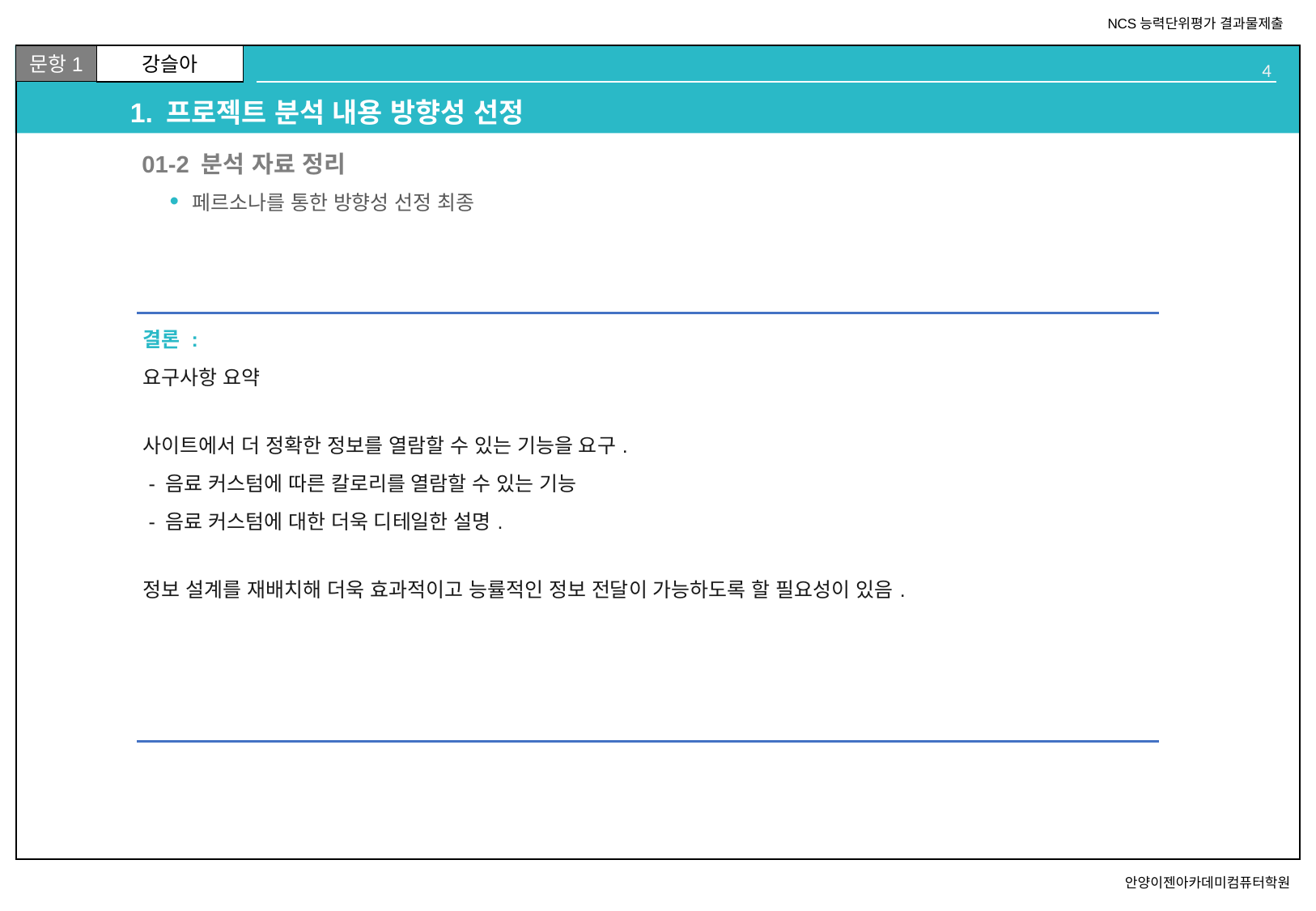

# 1. 프로젝트 분석 내용 방향성 선정
02
01-2 분석 자료 정리
페르소나를 통한 방향성 선정 최종
| 결론 : 요구사항 요약 사이트에서 더 정확한 정보를 열람할 수 있는 기능을 요구. - 음료 커스텀에 따른 칼로리를 열람할 수 있는 기능 - 음료 커스텀에 대한 더욱 디테일한 설명. 정보 설계를 재배치해 더욱 효과적이고 능률적인 정보 전달이 가능하도록 할 필요성이 있음. |
| --- |